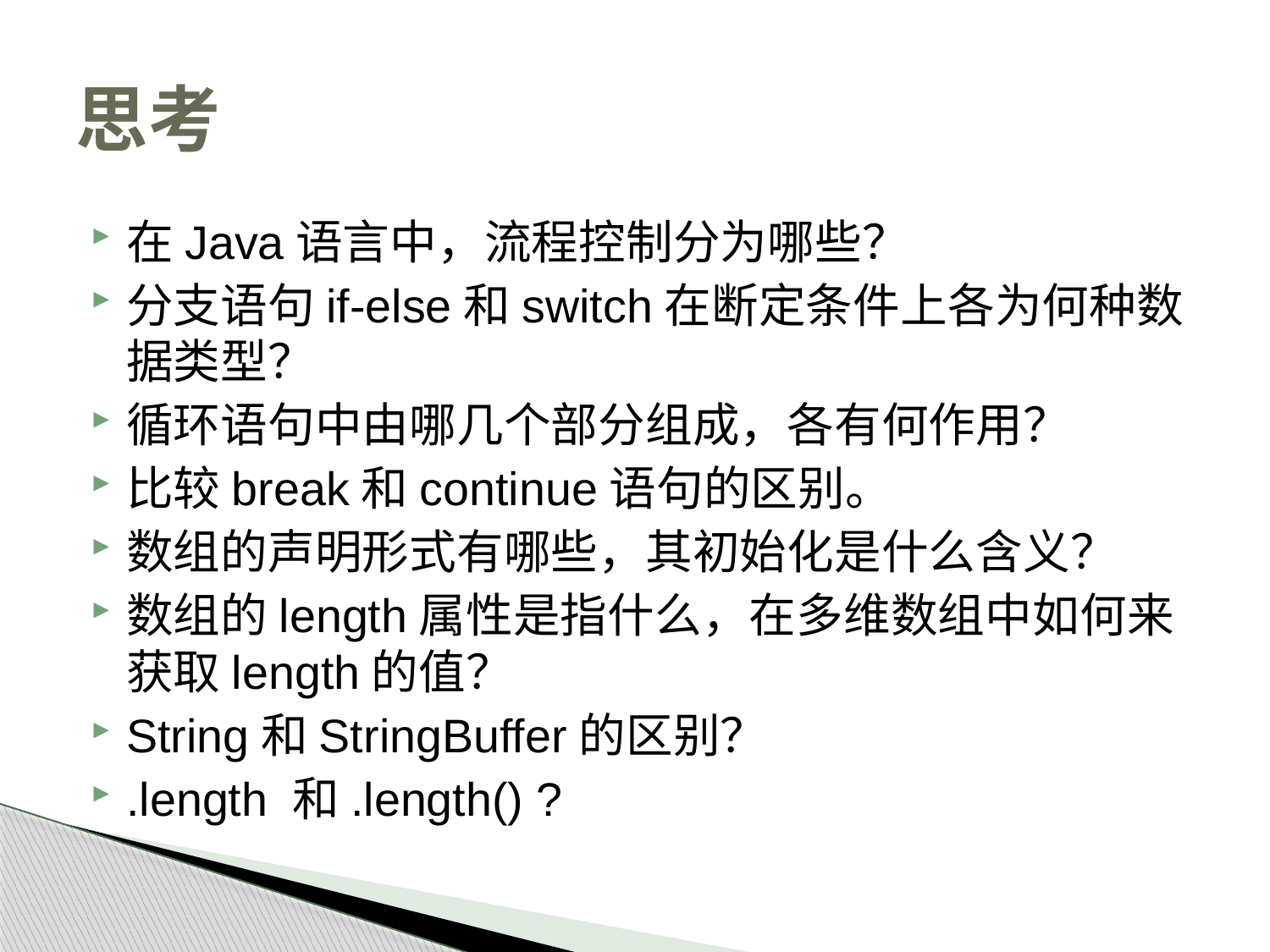

# 思考
在Java语言中，流程控制分为哪些？
分支语句if-else和switch在断定条件上各为何种数据类型？
循环语句中由哪几个部分组成，各有何作用？
比较break和continue语句的区别。
数组的声明形式有哪些，其初始化是什么含义？
数组的length属性是指什么，在多维数组中如何来获取length的值？
String和StringBuffer的区别？
.length 和.length() ?